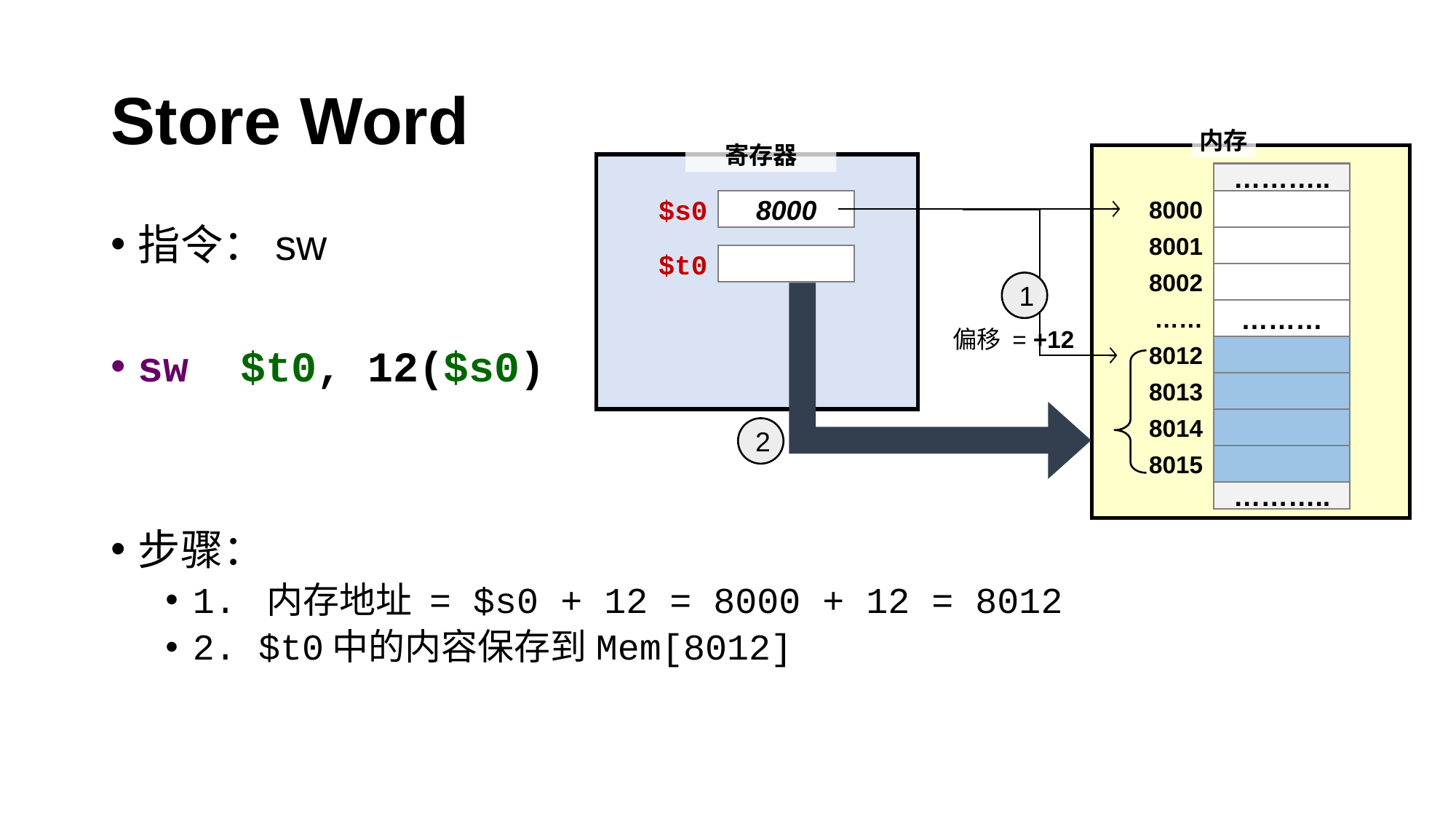

# Store Word
内存
寄存器

………..
$s0
8000
8000

指令：sw

sw  $t0, 12($s0)

步骤：
1. 内存地址 = $s0 + 12 = 8000 + 12 = 8012
2. $t0中的内容保存到Mem[8012]
8001

$t0

8002

1
……
………
偏移 = +12
8012

8013

8014

2
8015

………..